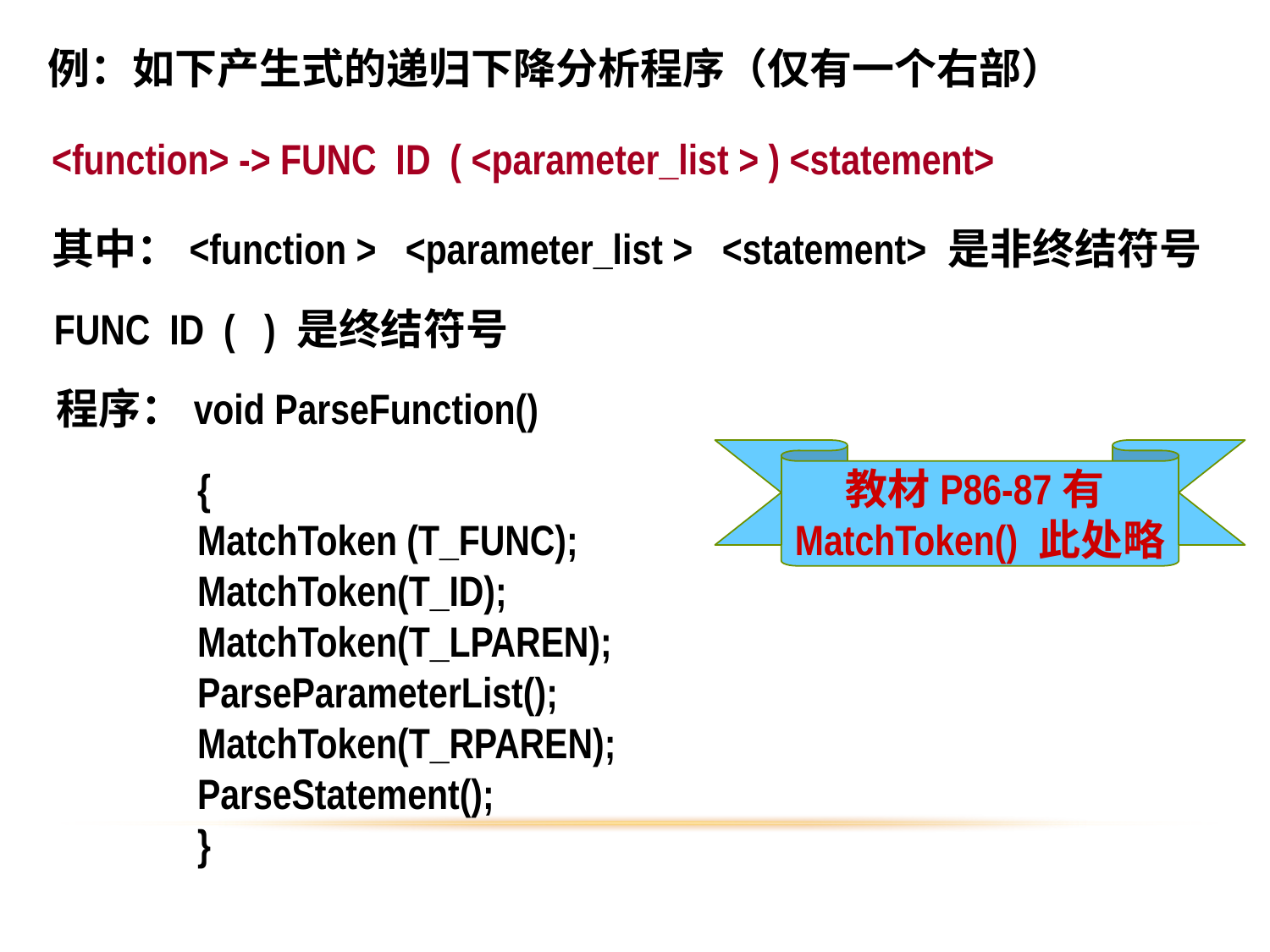

例：如下产生式的递归下降分析程序（仅有一个右部）
<function> -> FUNC  ID  ( <parameter_list > ) <statement>
其中：<function >   <parameter_list >   <statement> 是非终结符号
FUNC  ID  (   ) 是终结符号
程序：void ParseFunction()
教材P86-87有MatchToken() 此处略
{
MatchToken (T_FUNC);
MatchToken(T_ID);
MatchToken(T_LPAREN);
ParseParameterList();
MatchToken(T_RPAREN);
ParseStatement();
}
4